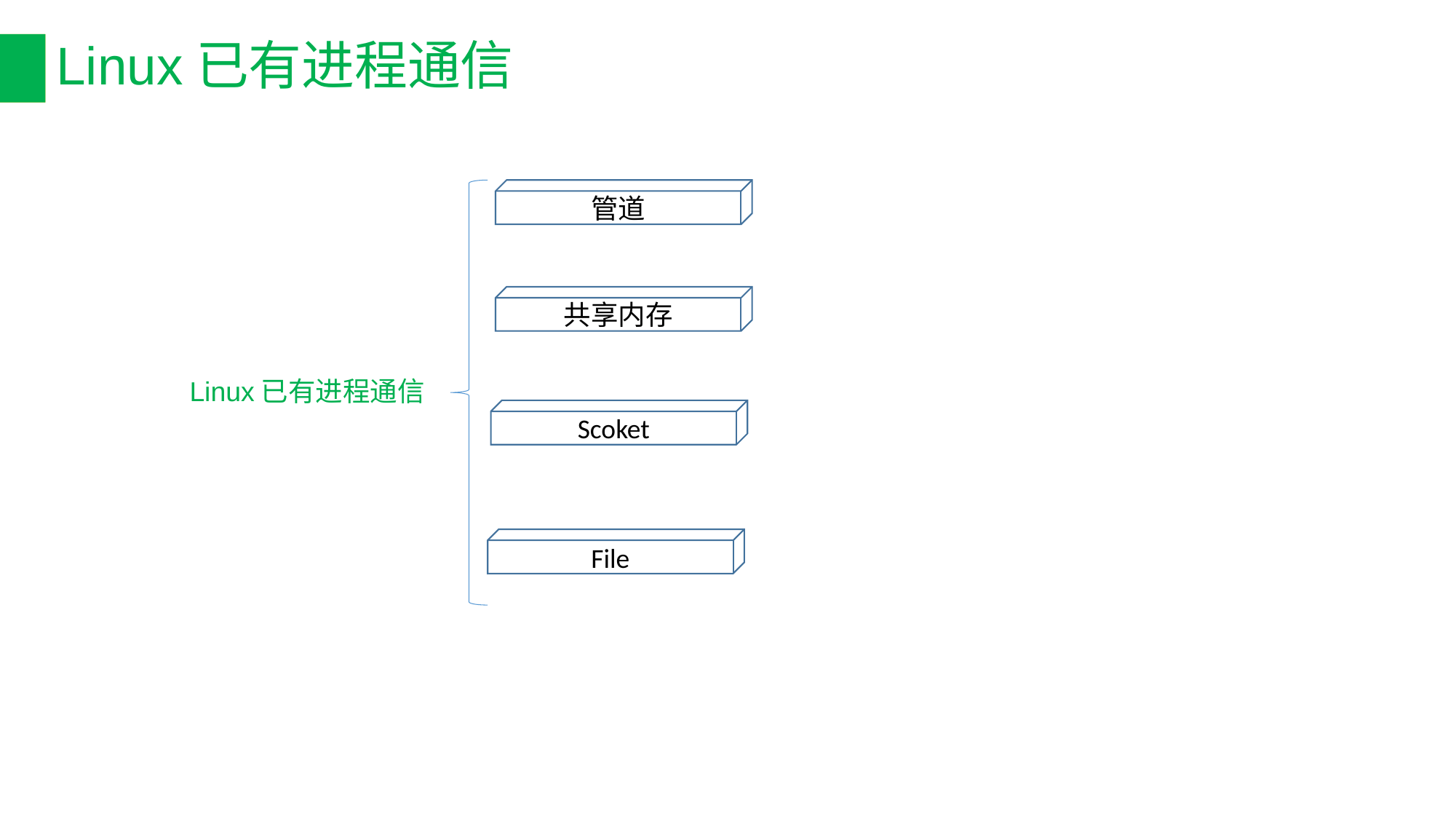

# Linux已有进程通信
管道

共享内存
Linux已有进程通信
Scoket
File